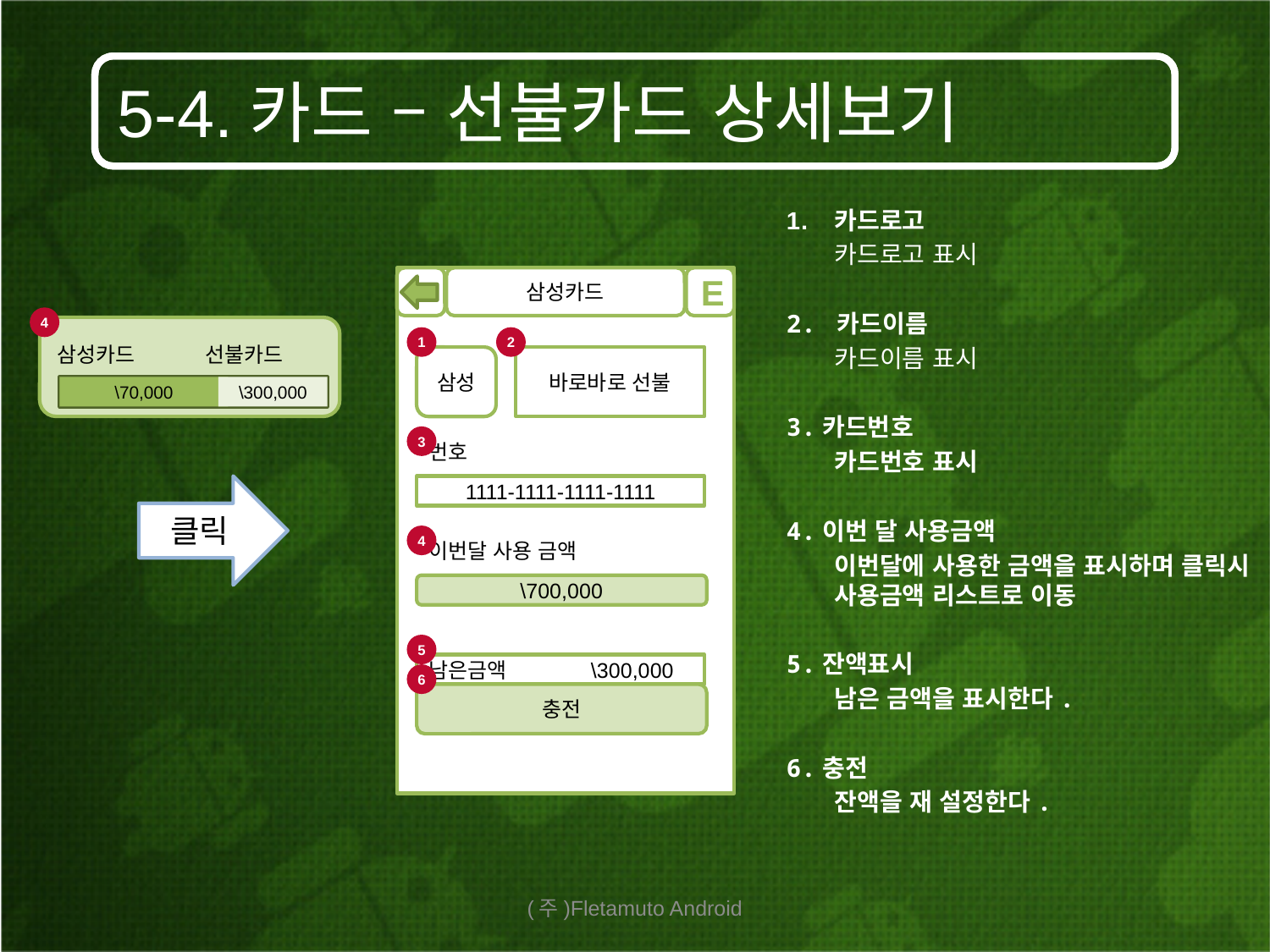

# 5-4.카드 – 선불카드 상세보기
카드로고
	카드로고 표시

2. 카드이름
	카드이름 표시

3.카드번호
	카드번호 표시

4.이번 달 사용금액
	이번달에 사용한 금액을 표시하며 클릭시 사용금액 리스트로 이동

5.잔액표시
	남은 금액을 표시한다.

6.충전
	잔액을 재 설정한다.

삼성카드
E
4
삼성카드            선불카드

1
2
삼성
바로바로 선불

\70,000
\300,000
3
번호
클릭
1111-1111-1111-1111
4
이번달 사용 금액
\700,000
5
남은금액	     \300,000
6
충전
(주)Fletamuto Android